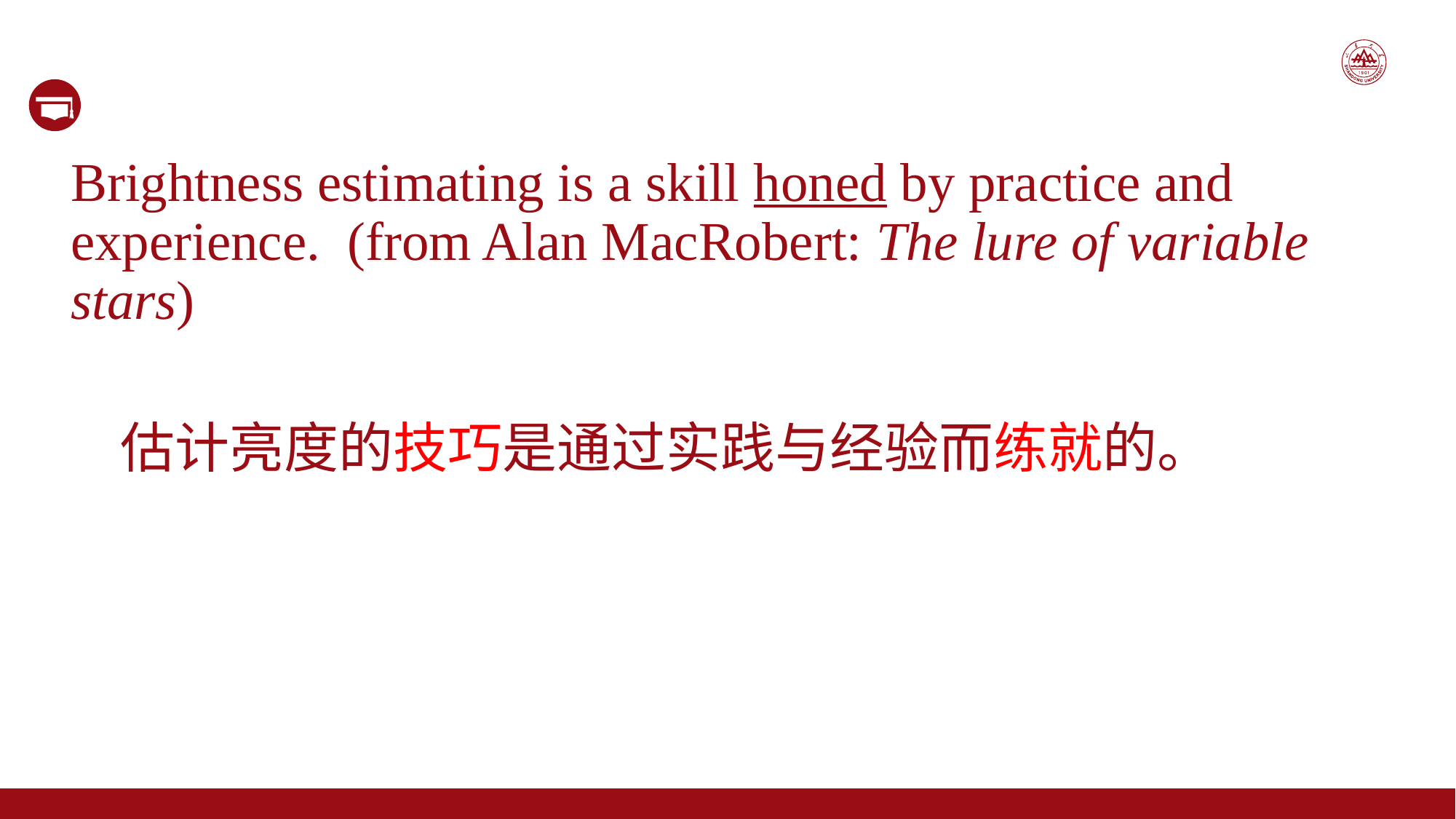

Brightness estimating is a skill honed by practice and experience.  (from Alan MacRobert: The lure of variable stars)

   估计亮度的技巧是通过实践与经验而练就的。